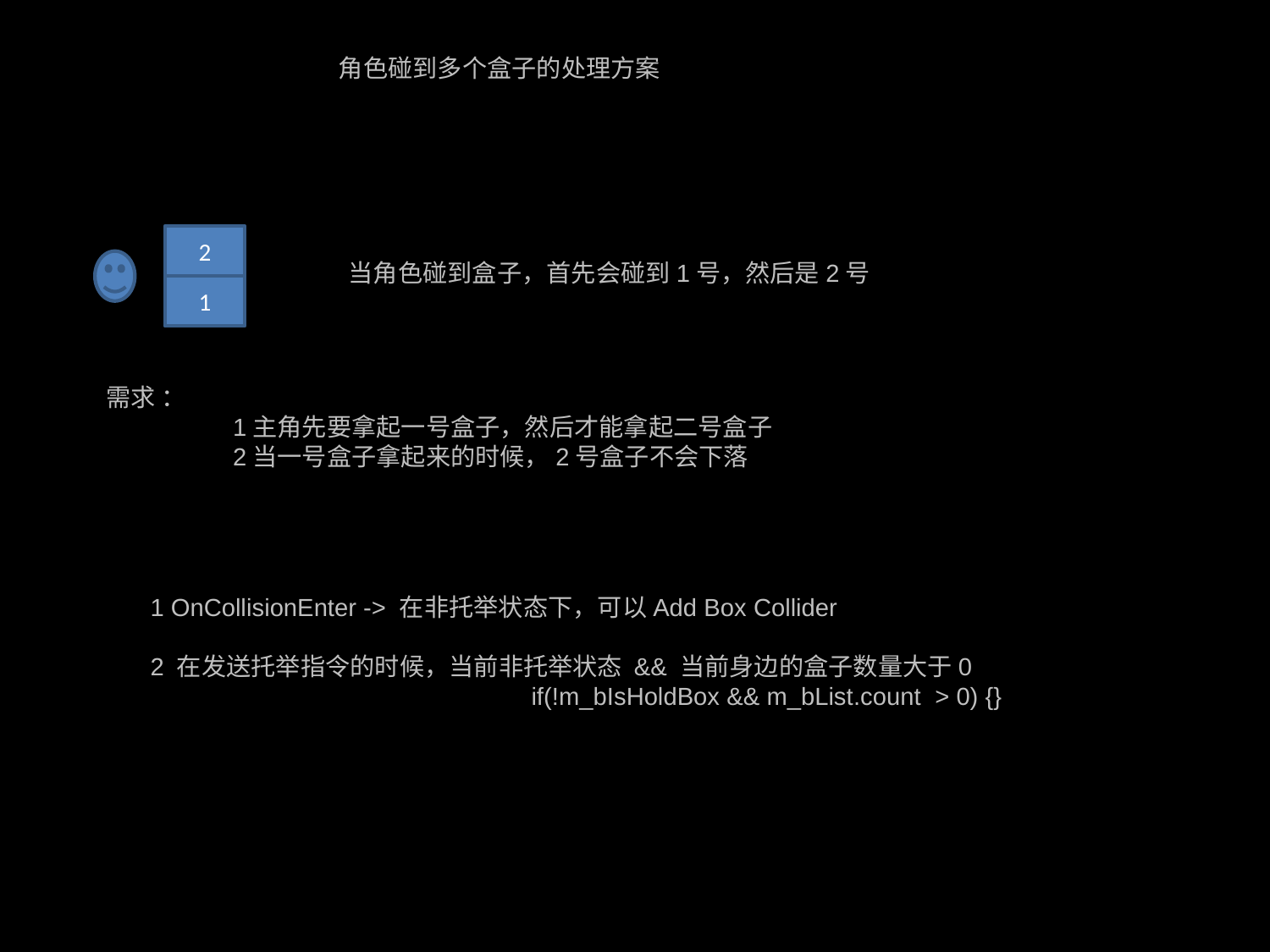

角色碰到多个盒子的处理方案
2

当角色碰到盒子，首先会碰到1号，然后是2号
1
需求 ：
	1主角先要拿起一号盒子，然后才能拿起二号盒子
	2当一号盒子拿起来的时候，2号盒子不会下落
1 OnCollisionEnter -> 在非托举状态下，可以Add Box Collider

2 在发送托举指令的时候，当前非托举状态 && 当前身边的盒子数量大于0
			if(!m_bIsHoldBox && m_bList.count  > 0) {}